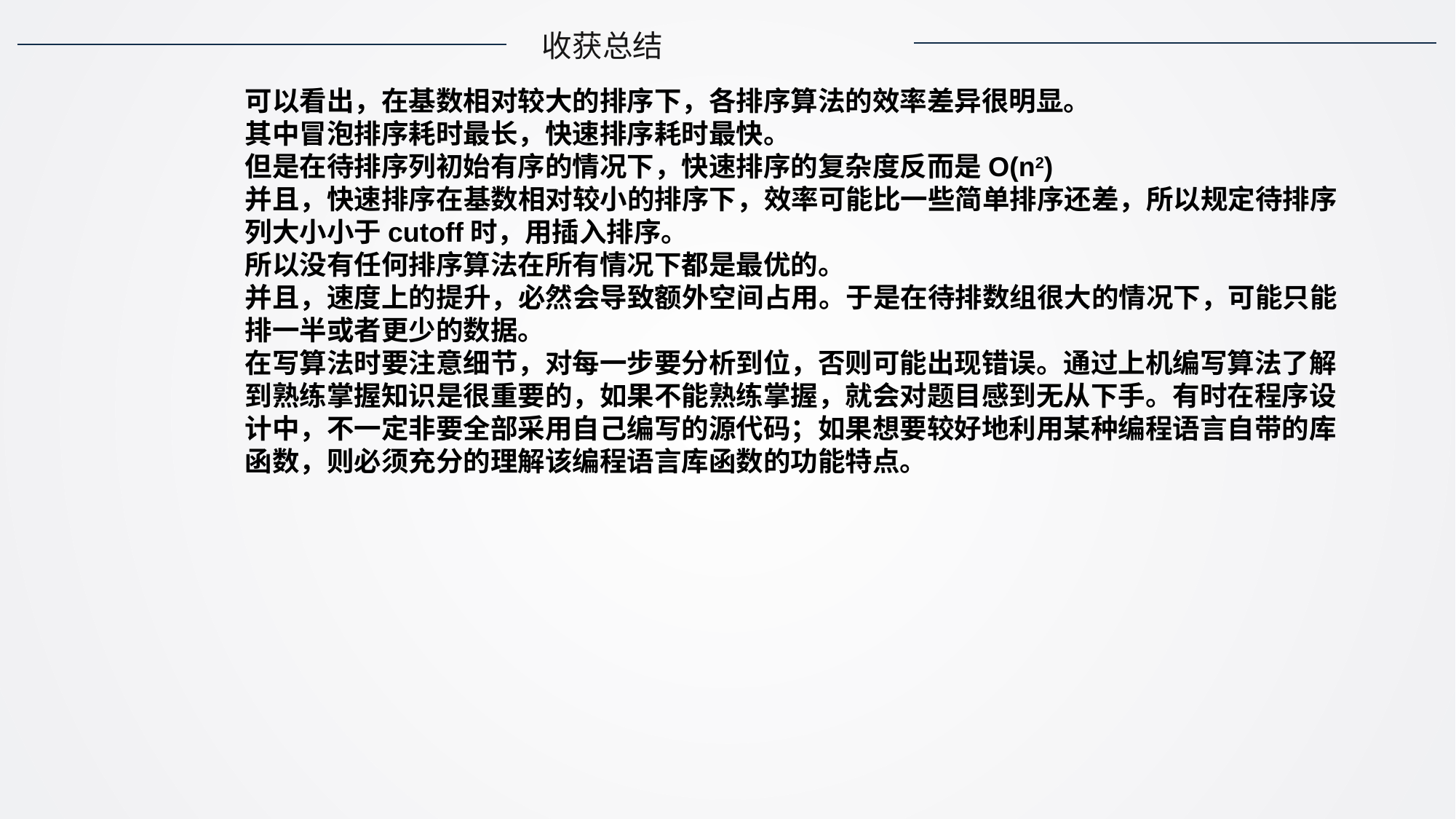

收获总结
可以看出，在基数相对较大的排序下，各排序算法的效率差异很明显。
其中冒泡排序耗时最长，快速排序耗时最快。
但是在待排序列初始有序的情况下，快速排序的复杂度反而是O(n2)
并且，快速排序在基数相对较小的排序下，效率可能比一些简单排序还差，所以规定待排序列大小小于cutoff时，用插入排序。
所以没有任何排序算法在所有情况下都是最优的。
并且，速度上的提升，必然会导致额外空间占用。于是在待排数组很大的情况下，可能只能排一半或者更少的数据。
在写算法时要注意细节，对每一步要分析到位，否则可能出现错误。通过上机编写算法了解到熟练掌握知识是很重要的，如果不能熟练掌握，就会对题目感到无从下手。有时在程序设计中，不一定非要全部采用自己编写的源代码；如果想要较好地利用某种编程语言自带的库函数，则必须充分的理解该编程语言库函数的功能特点。